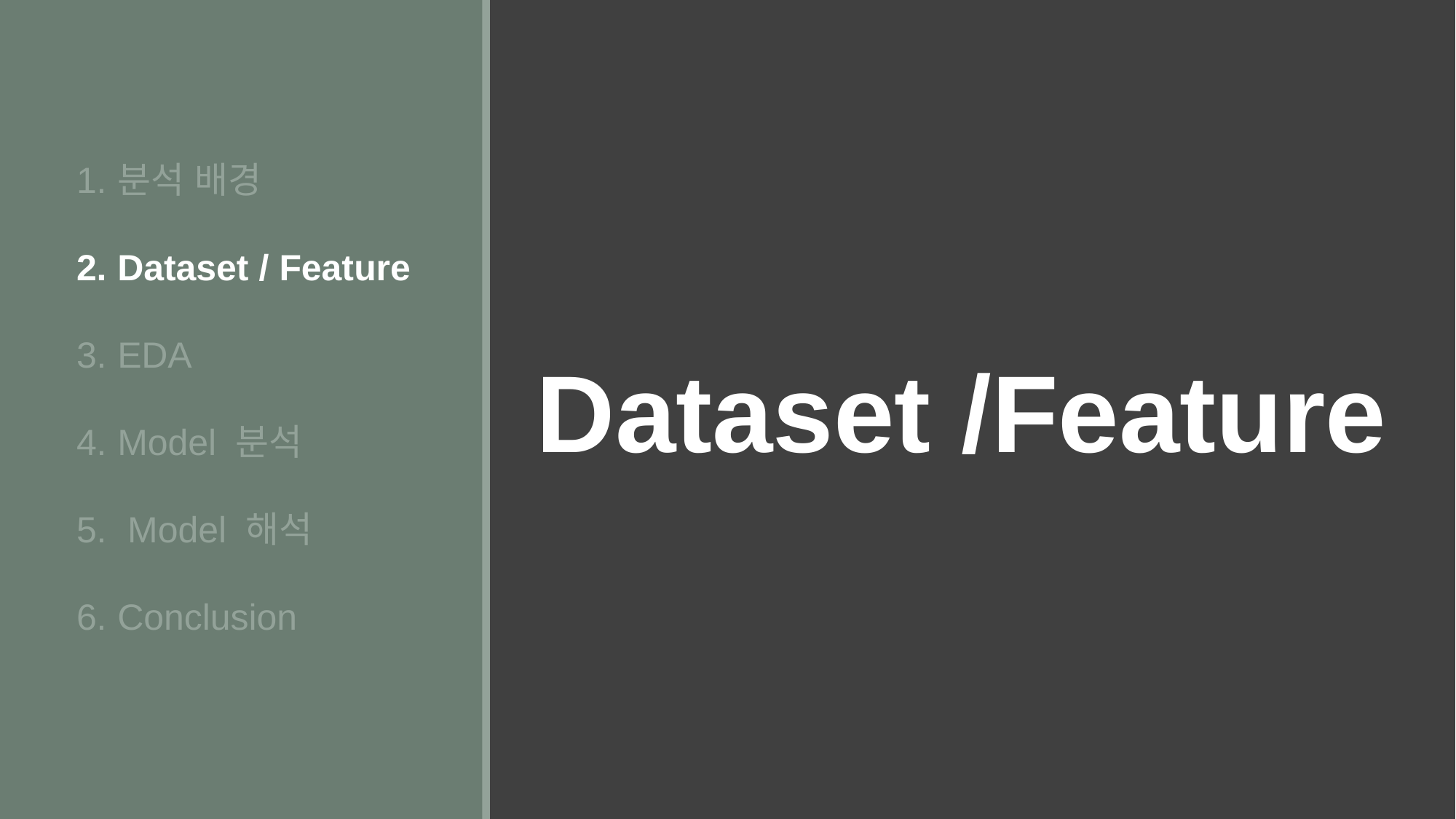

분석 배경

Dataset / Feature

EDA

Model 분석

 Model 해석

Conclusion
Dataset /Feature